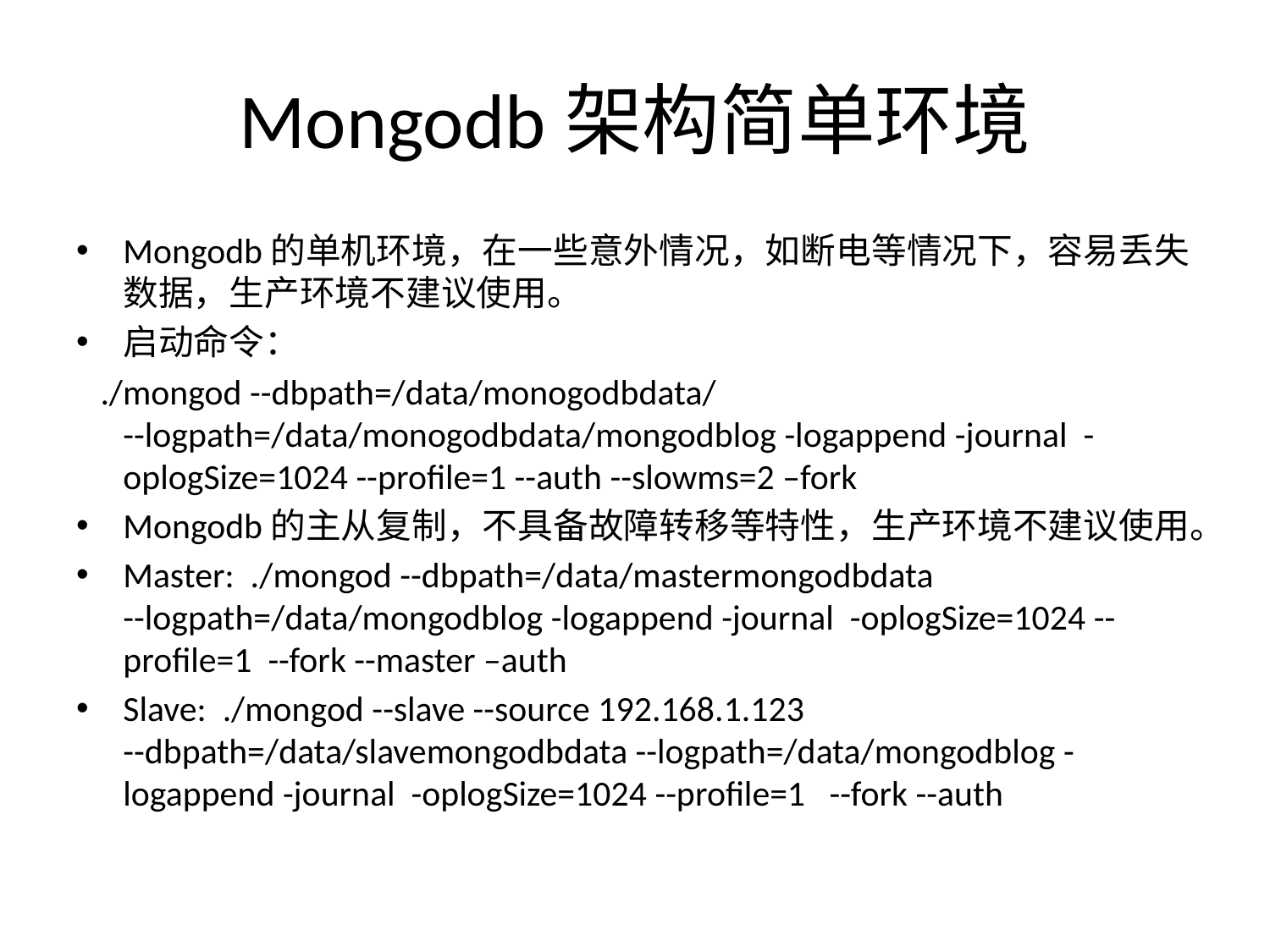

# Mongodb架构简单环境
Mongodb的单机环境，在一些意外情况，如断电等情况下，容易丢失数据，生产环境不建议使用。
启动命令：
   ./mongod --dbpath=/data/monogodbdata/ --logpath=/data/monogodbdata/mongodblog -logappend -journal  -oplogSize=1024 --profile=1 --auth --slowms=2 –fork
Mongodb的主从复制，不具备故障转移等特性，生产环境不建议使用。
Master:  ./mongod --dbpath=/data/mastermongodbdata --logpath=/data/mongodblog -logappend -journal  -oplogSize=1024 --profile=1  --fork --master –auth
Slave:  ./mongod --slave --source 192.168.1.123 --dbpath=/data/slavemongodbdata --logpath=/data/mongodblog -logappend -journal  -oplogSize=1024 --profile=1   --fork --auth